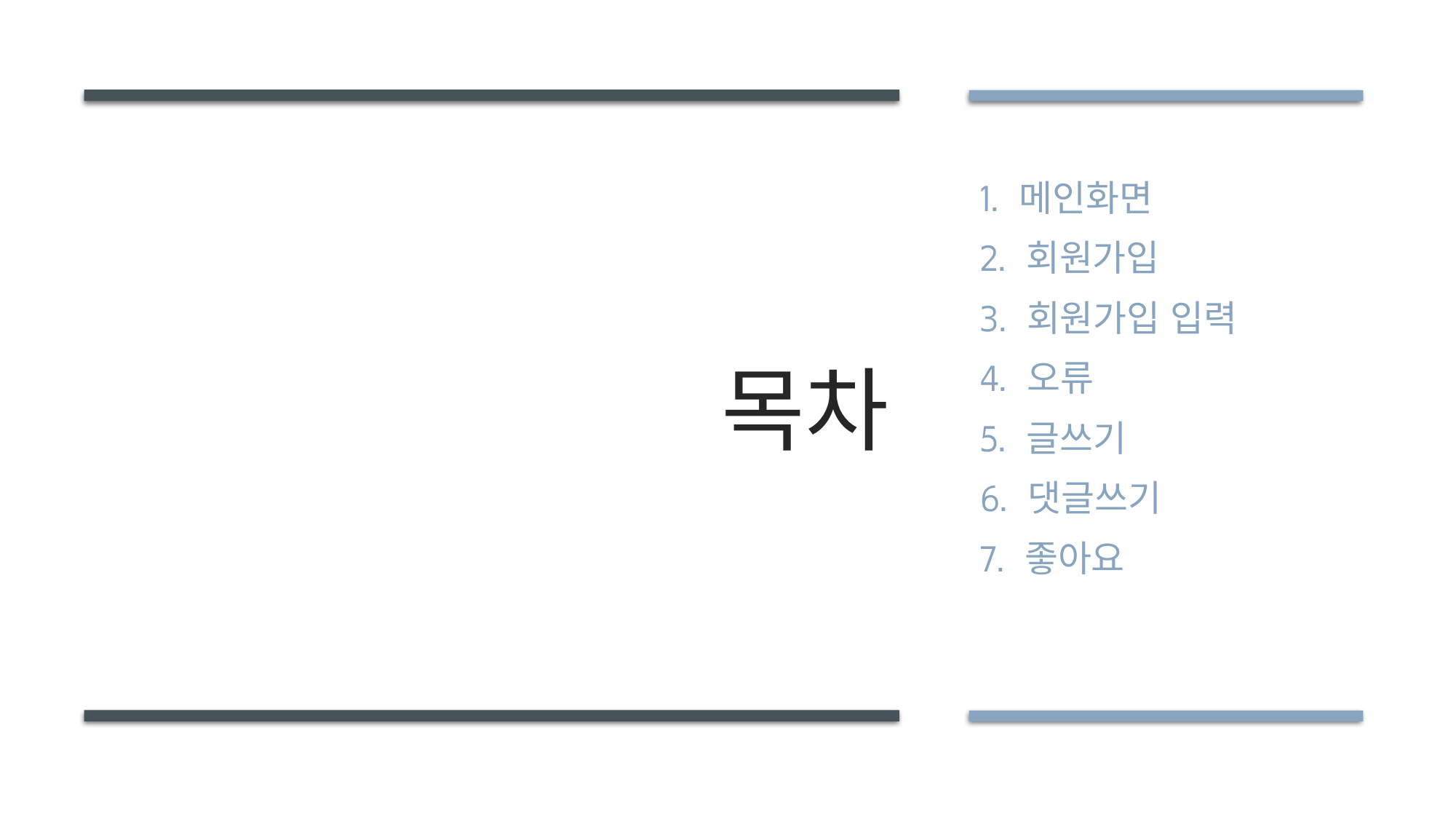

# 목차
1. 메인화면
2. 회원가입
3. 회원가입 입력
4. 오류
5. 글쓰기
6. 댓글쓰기
7. 좋아요